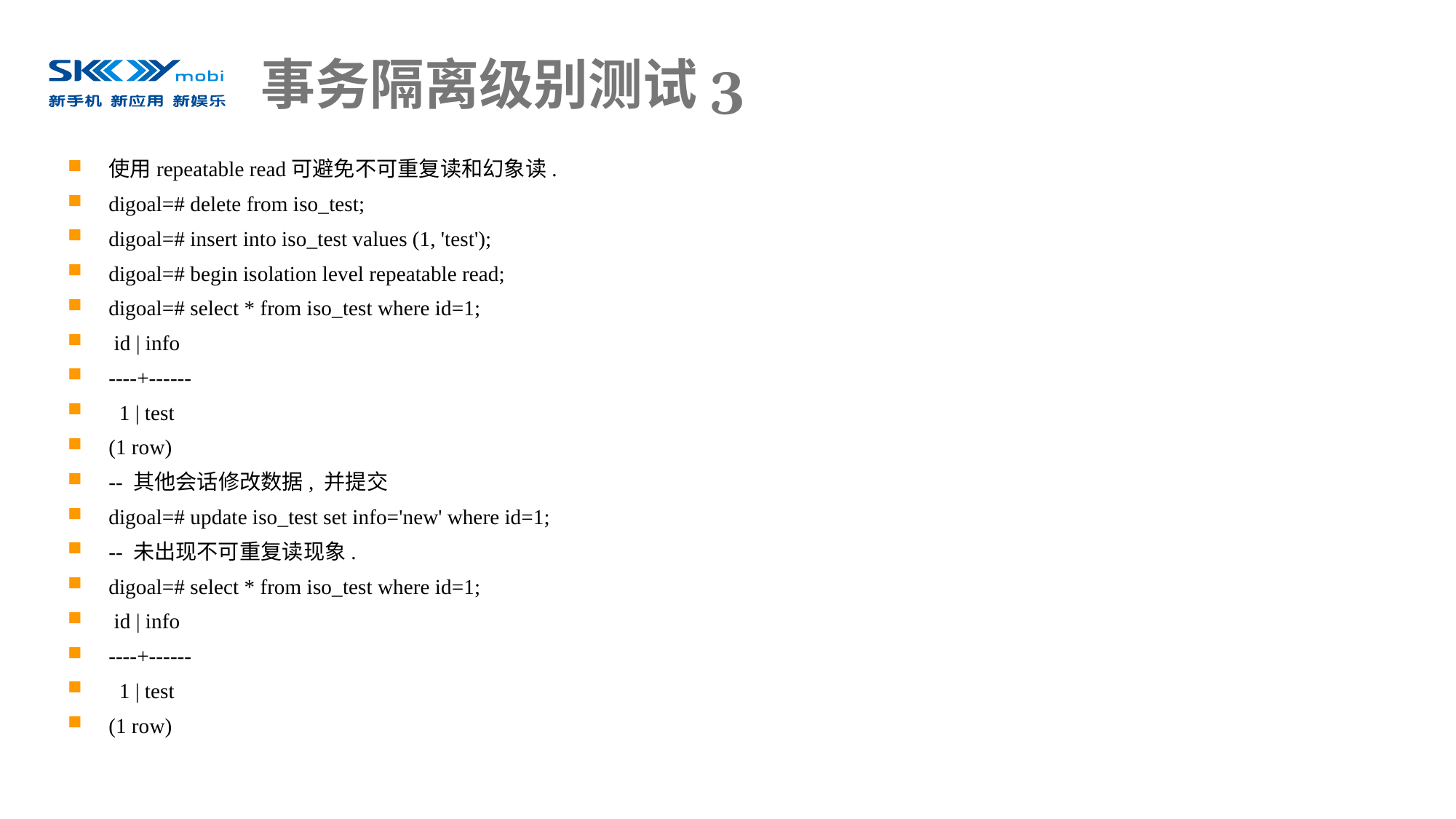

# 事务隔离级别测试3
使用repeatable read可避免不可重复读和幻象读.
digoal=# delete from iso_test;
digoal=# insert into iso_test values (1, 'test');
digoal=# begin isolation level repeatable read;
digoal=# select * from iso_test where id=1;
 id | info
----+------
  1 | test
(1 row)
-- 其他会话修改数据, 并提交
digoal=# update iso_test set info='new' where id=1;
-- 未出现不可重复读现象.
digoal=# select * from iso_test where id=1;
 id | info
----+------
  1 | test
(1 row)